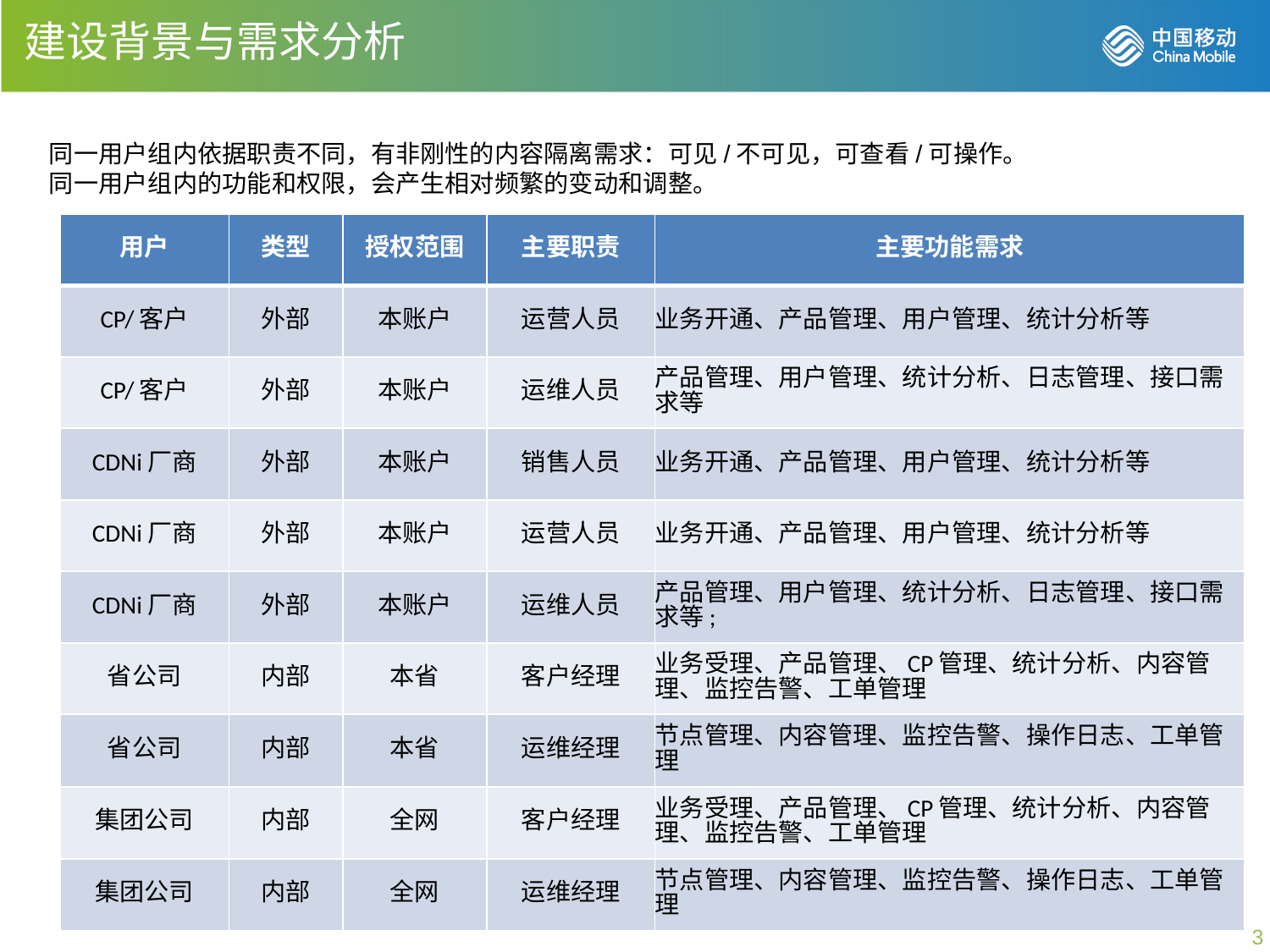

# 建设背景与需求分析
同一用户组内依据职责不同，有非刚性的内容隔离需求：可见/不可见，可查看/可操作。
同一用户组内的功能和权限，会产生相对频繁的变动和调整。
| 用户 | 类型 | 授权范围 | 主要职责 | 主要功能需求 |
| --- | --- | --- | --- | --- |
| CP/客户 | 外部 | 本账户 | 运营人员 | 业务开通、产品管理、用户管理、统计分析等 |
| CP/客户 | 外部 | 本账户 | 运维人员 | 产品管理、用户管理、统计分析、日志管理、接口需求等 |
| CDNi厂商 | 外部 | 本账户 | 销售人员 | 业务开通、产品管理、用户管理、统计分析等 |
| CDNi厂商 | 外部 | 本账户 | 运营人员 | 业务开通、产品管理、用户管理、统计分析等 |
| CDNi厂商 | 外部 | 本账户 | 运维人员 | 产品管理、用户管理、统计分析、日志管理、接口需求等; |
| 省公司 | 内部 | 本省 | 客户经理 | 业务受理、产品管理、CP管理、统计分析、内容管理、监控告警、工单管理 |
| 省公司 | 内部 | 本省 | 运维经理 | 节点管理、内容管理、监控告警、操作日志、工单管理 |
| 集团公司 | 内部 | 全网 | 客户经理 | 业务受理、产品管理、CP管理、统计分析、内容管理、监控告警、工单管理 |
| 集团公司 | 内部 | 全网 | 运维经理 | 节点管理、内容管理、监控告警、操作日志、工单管理 |
3